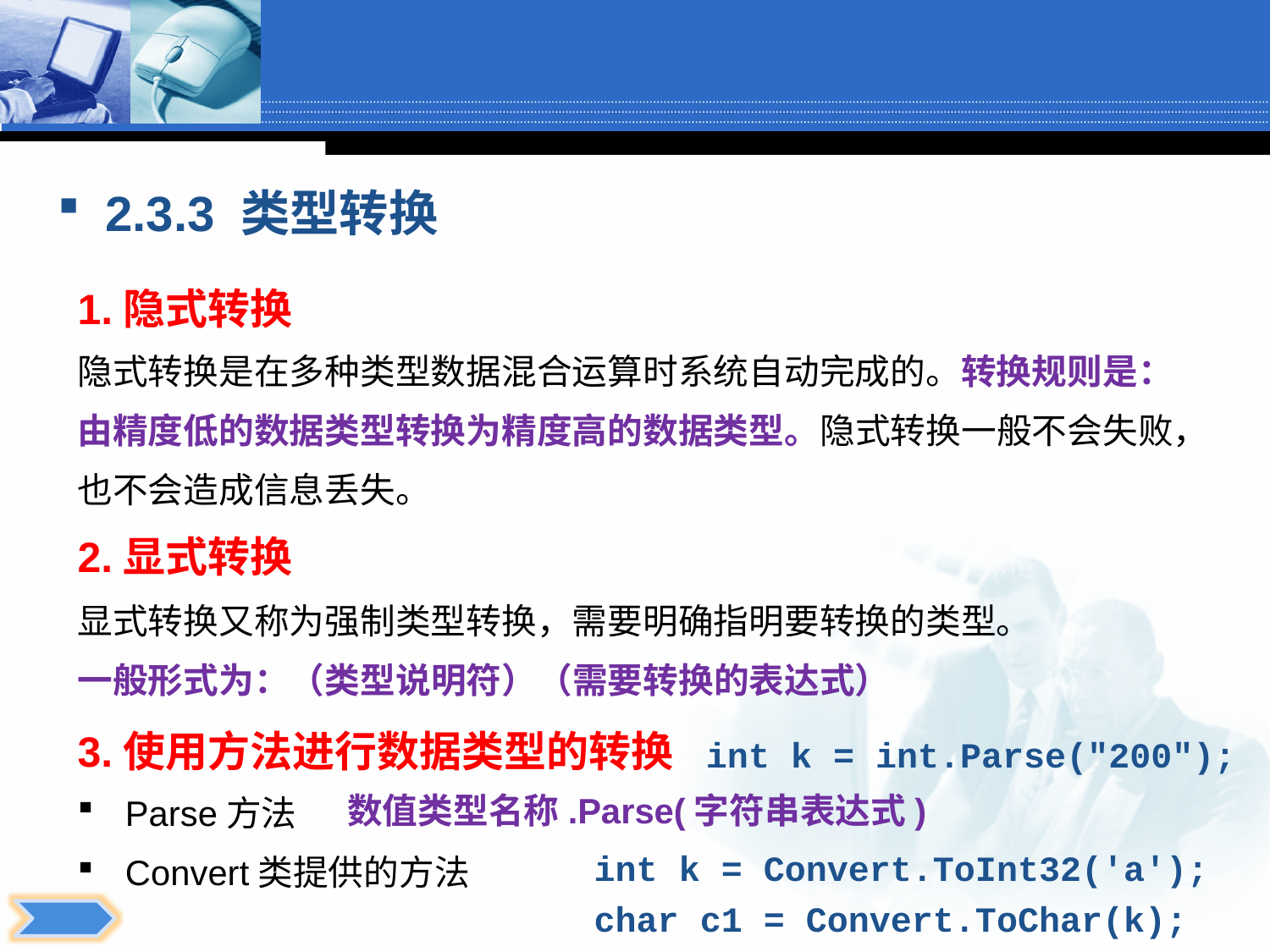

2.3.3 类型转换
1.隐式转换
隐式转换是在多种类型数据混合运算时系统自动完成的。转换规则是：由精度低的数据类型转换为精度高的数据类型。隐式转换一般不会失败，也不会造成信息丢失。
2.显式转换
显式转换又称为强制类型转换，需要明确指明要转换的类型。
一般形式为：（类型说明符）（需要转换的表达式）
3.使用方法进行数据类型的转换
int k = int.Parse("200");
Parse方法
Convert类提供的方法
数值类型名称.Parse(字符串表达式)
int k = Convert.ToInt32('a');
char c1 = Convert.ToChar(k);